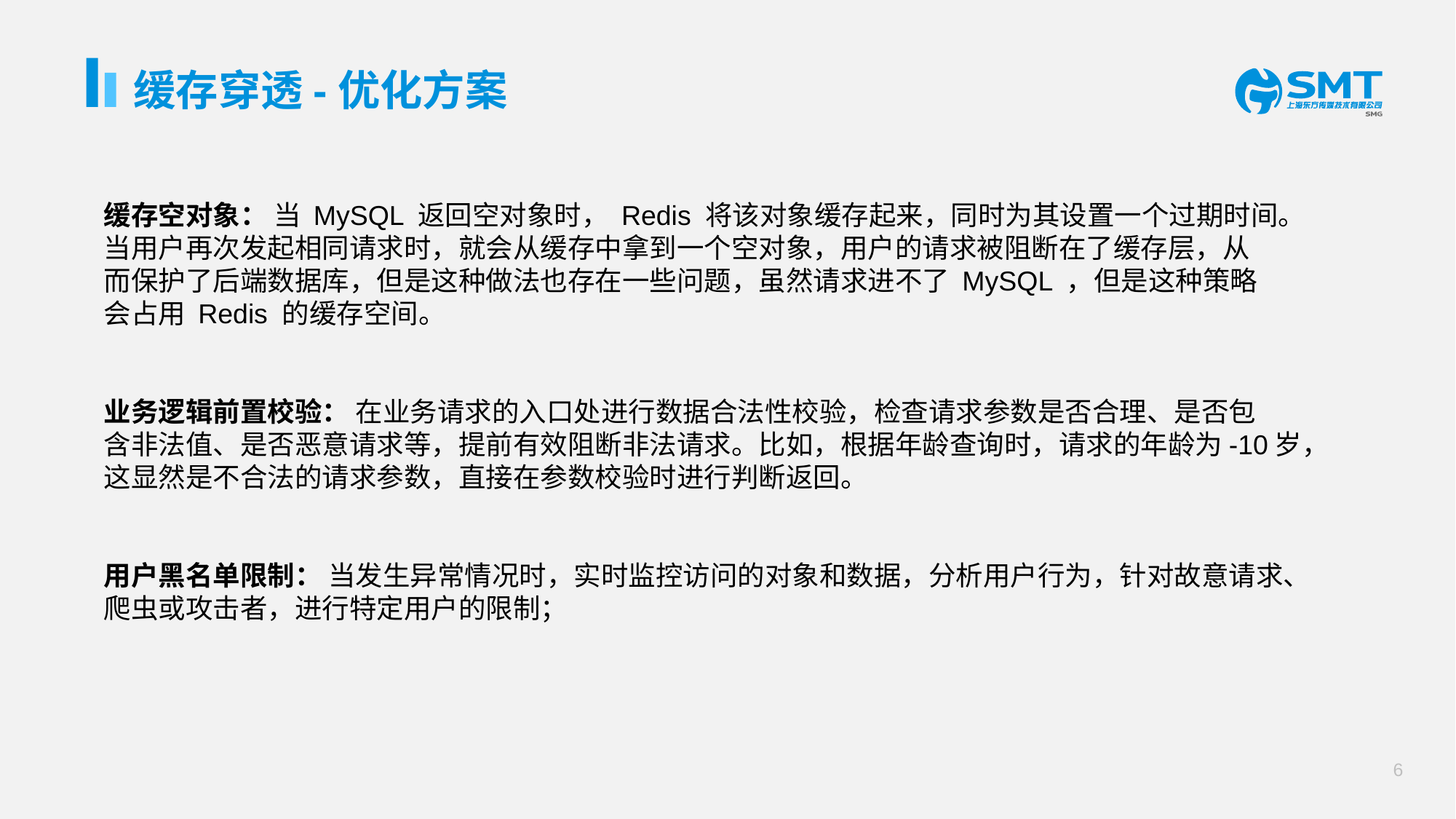

# 缓存穿透-优化方案
缓存空对象： 当 MySQL 返回空对象时， Redis 将该对象缓存起来，同时为其设置一个过期时间。
当用户再次发起相同请求时，就会从缓存中拿到一个空对象，用户的请求被阻断在了缓存层，从
而保护了后端数据库，但是这种做法也存在一些问题，虽然请求进不了 MySQL ，但是这种策略
会占用 Redis 的缓存空间。

业务逻辑前置校验： 在业务请求的入口处进行数据合法性校验，检查请求参数是否合理、是否包
含非法值、是否恶意请求等，提前有效阻断非法请求。比如，根据年龄查询时，请求的年龄为-10岁，
这显然是不合法的请求参数，直接在参数校验时进行判断返回。

用户黑名单限制： 当发生异常情况时，实时监控访问的对象和数据，分析用户行为，针对故意请求、
爬虫或攻击者，进行特定用户的限制；
6